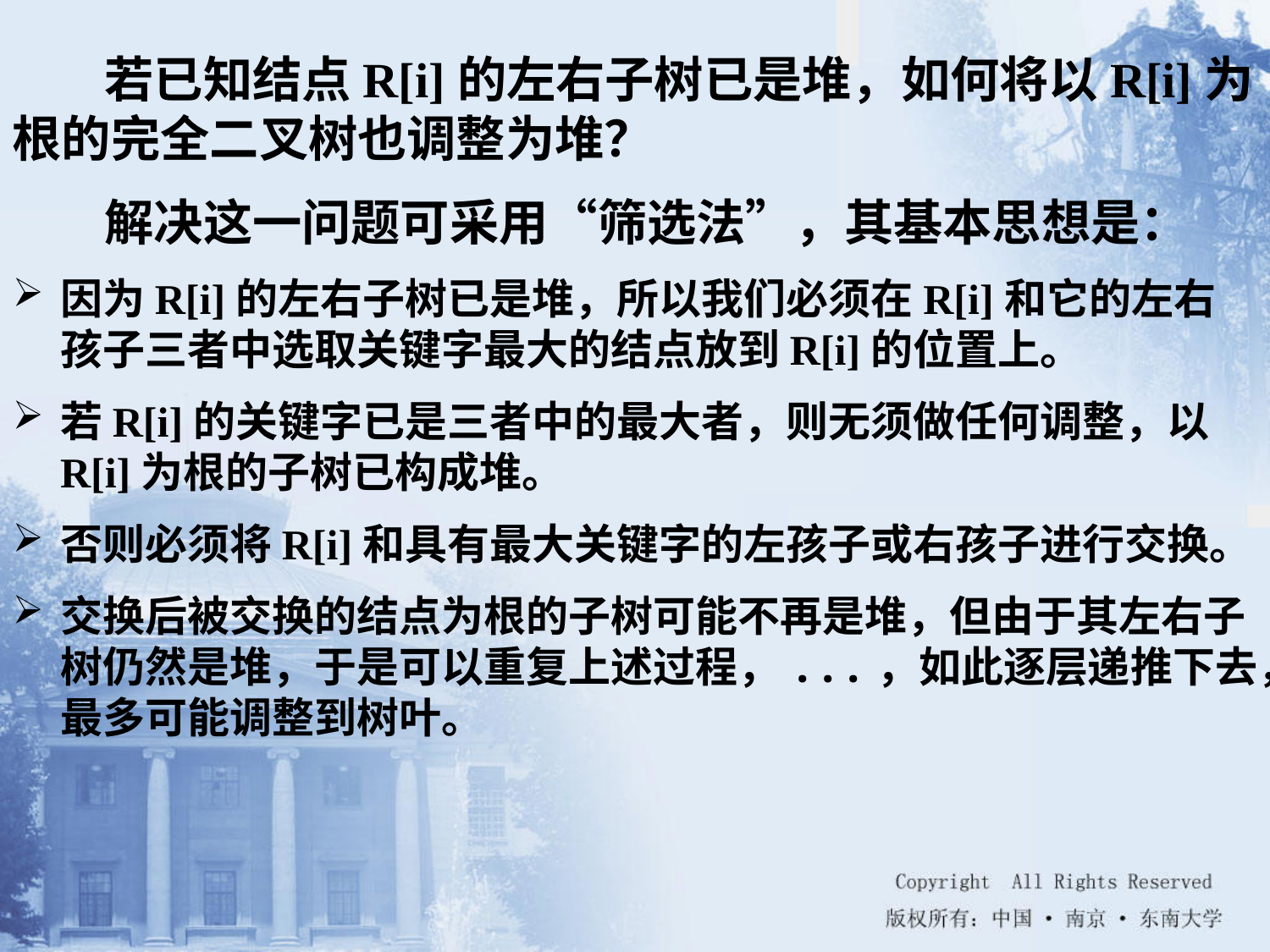

若已知结点R[i]的左右子树已是堆，如何将以R[i]为根的完全二叉树也调整为堆？
解决这一问题可采用“筛选法”，其基本思想是：
因为R[i]的左右子树已是堆，所以我们必须在R[i]和它的左右孩子三者中选取关键字最大的结点放到R[i]的位置上。
若R[i]的关键字已是三者中的最大者，则无须做任何调整，以R[i]为根的子树已构成堆。
否则必须将R[i]和具有最大关键字的左孩子或右孩子进行交换。
交换后被交换的结点为根的子树可能不再是堆，但由于其左右子树仍然是堆，于是可以重复上述过程，...，如此逐层递推下去，最多可能调整到树叶。